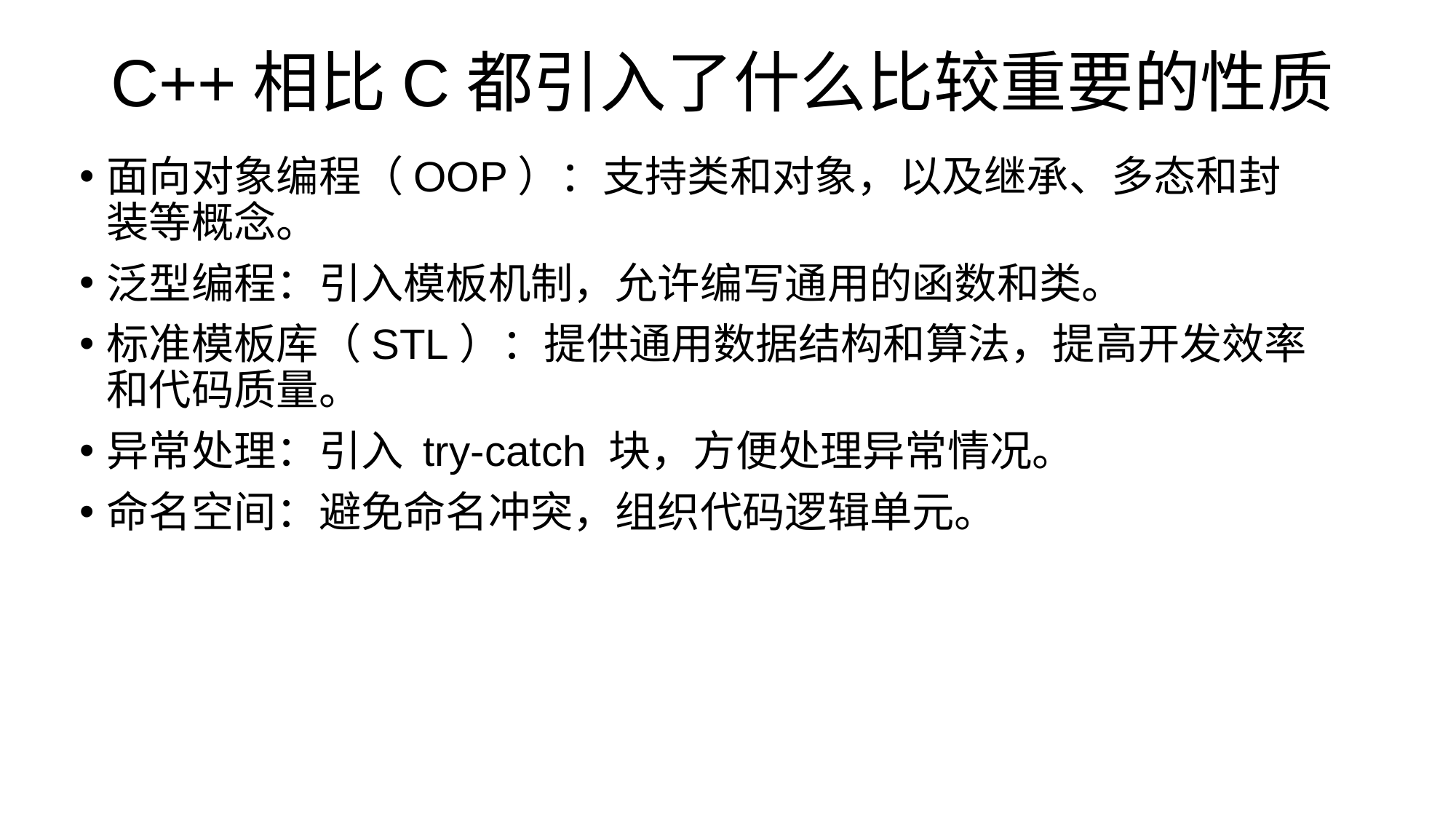

# C++相比C都引入了什么比较重要的性质
面向对象编程（OOP）：支持类和对象，以及继承、多态和封装等概念。
泛型编程：引入模板机制，允许编写通用的函数和类。
标准模板库（STL）：提供通用数据结构和算法，提高开发效率和代码质量。
异常处理：引入 try-catch 块，方便处理异常情况。
命名空间：避免命名冲突，组织代码逻辑单元。